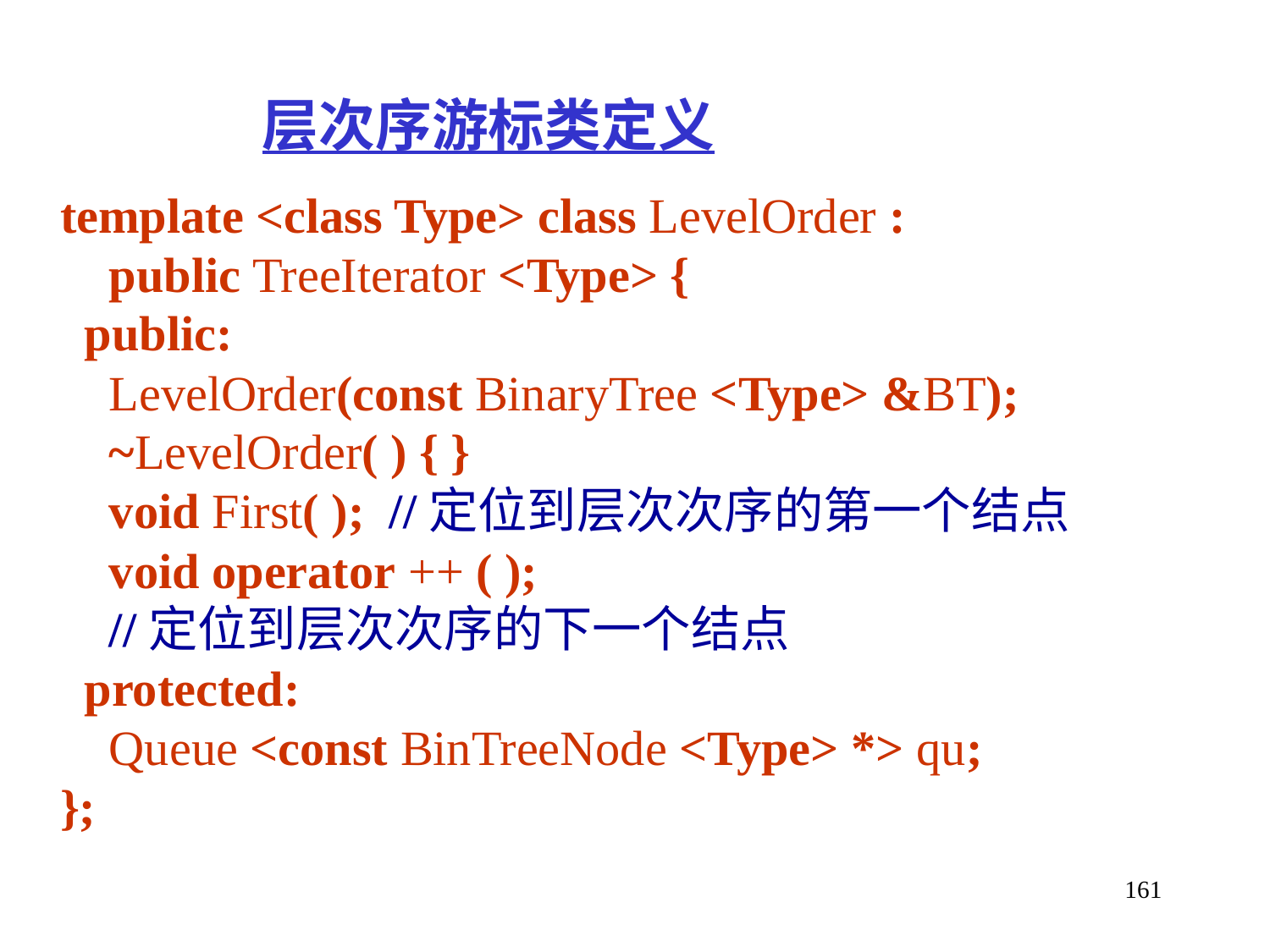

层次序游标类定义
template <class Type> class LevelOrder :
    public TreeIterator <Type> {
  public:
    LevelOrder(const BinaryTree <Type> &BT);
    ~LevelOrder( ) { }
    void First( );  //定位到层次次序的第一个结点
    void operator ++ ( );
    //定位到层次次序的下一个结点
  protected:
    Queue <const BinTreeNode <Type> *> qu;
};
161